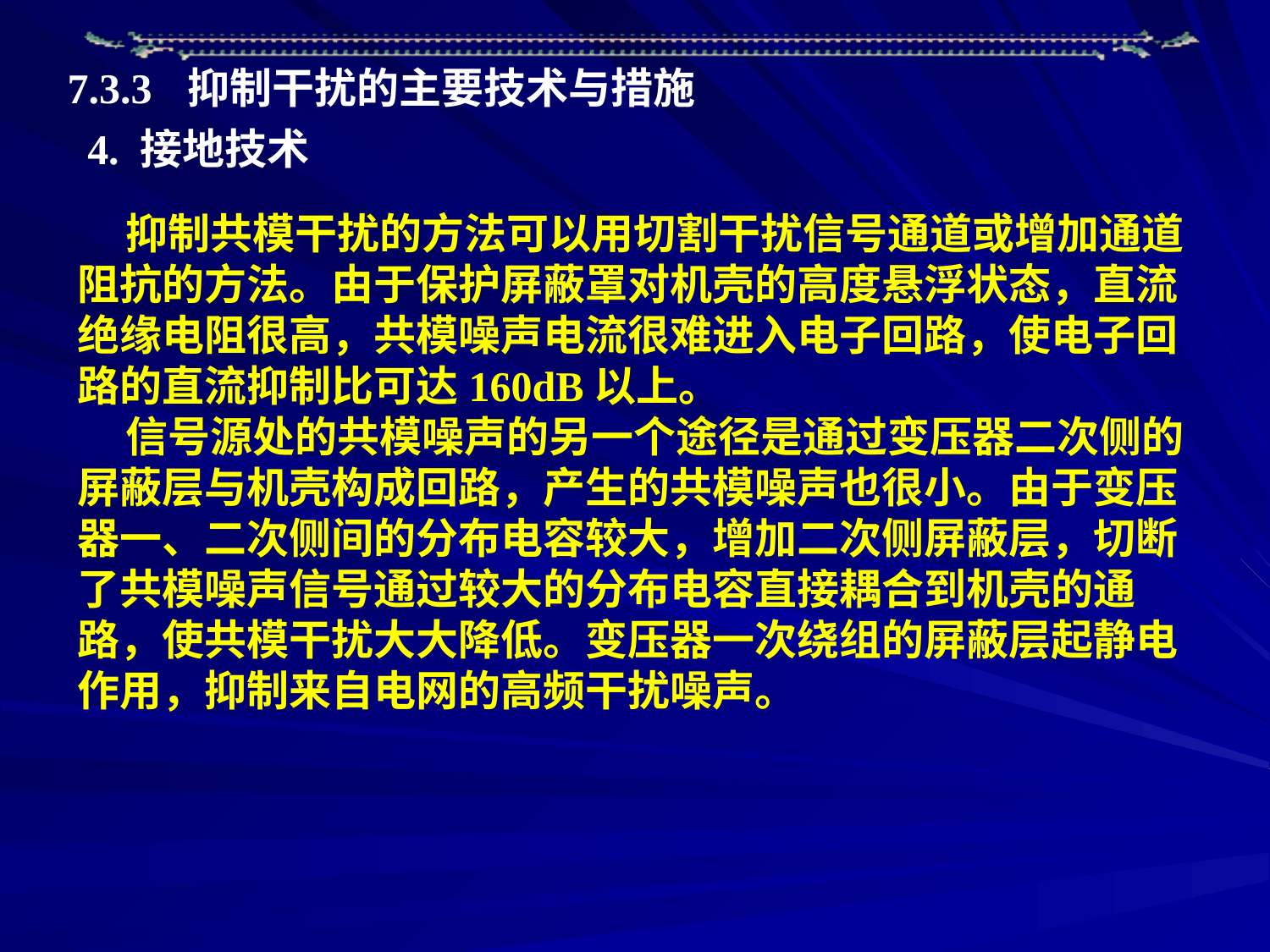

7.3.3 抑制干扰的主要技术与措施
4. 接地技术
    抑制共模干扰的方法可以用切割干扰信号通道或增加通道阻抗的方法。由于保护屏蔽罩对机壳的高度悬浮状态，直流绝缘电阻很高，共模噪声电流很难进入电子回路，使电子回路的直流抑制比可达160dB以上。
    信号源处的共模噪声的另一个途径是通过变压器二次侧的屏蔽层与机壳构成回路，产生的共模噪声也很小。由于变压器一、二次侧间的分布电容较大，增加二次侧屏蔽层，切断了共模噪声信号通过较大的分布电容直接耦合到机壳的通路，使共模干扰大大降低。变压器一次绕组的屏蔽层起静电作用，抑制来自电网的高频干扰噪声。